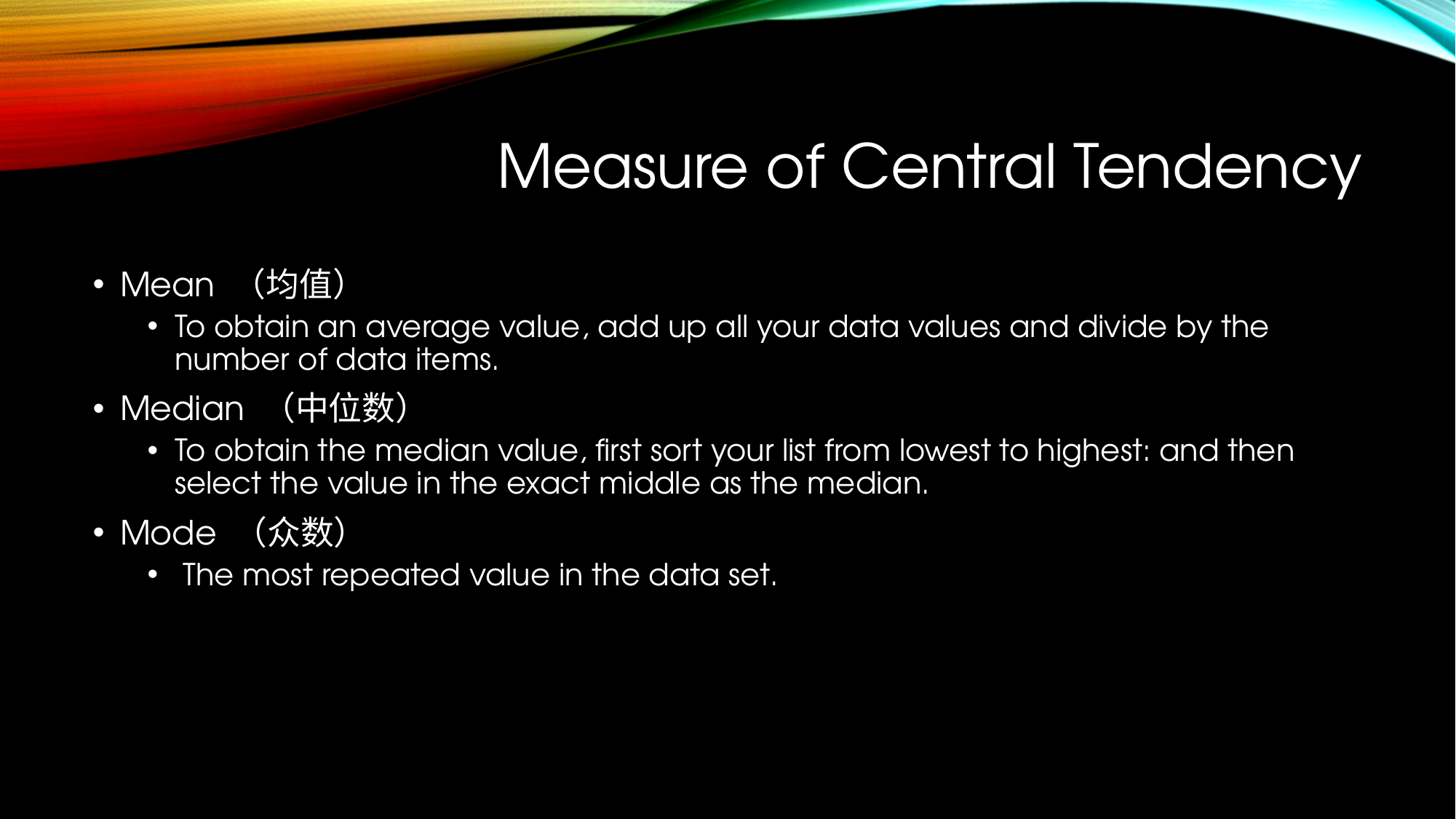

# Measure of Central Tendency
Mean （均值）
To obtain an average value, add up all your data values and divide by the number of data items.
Median （中位数）
To obtain the median value, first sort your list from lowest to highest: and then select the value in the exact middle as the median.
Mode （众数）
 The most repeated value in the data set.